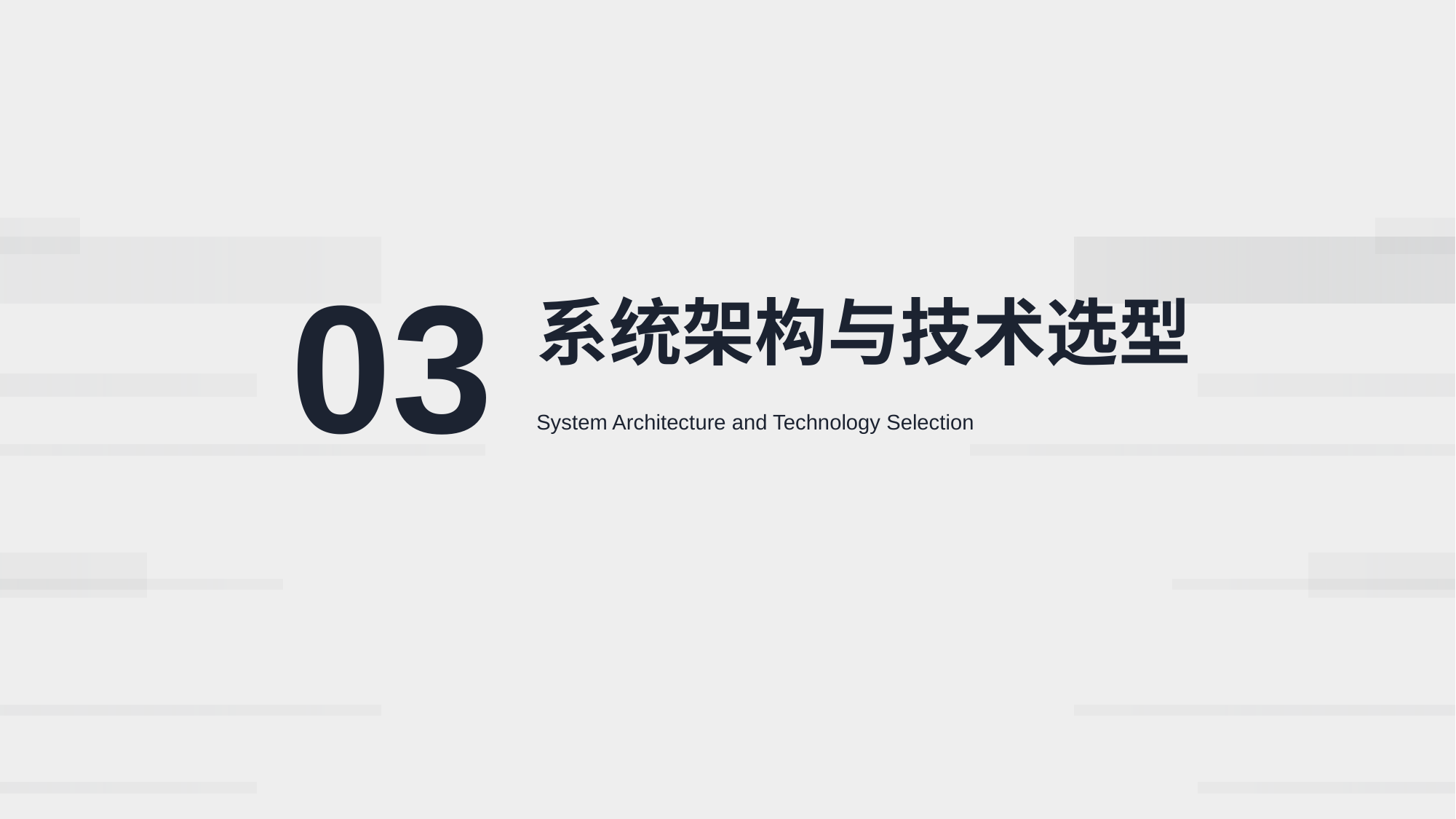

03
系统架构与技术选型
System Architecture and Technology Selection